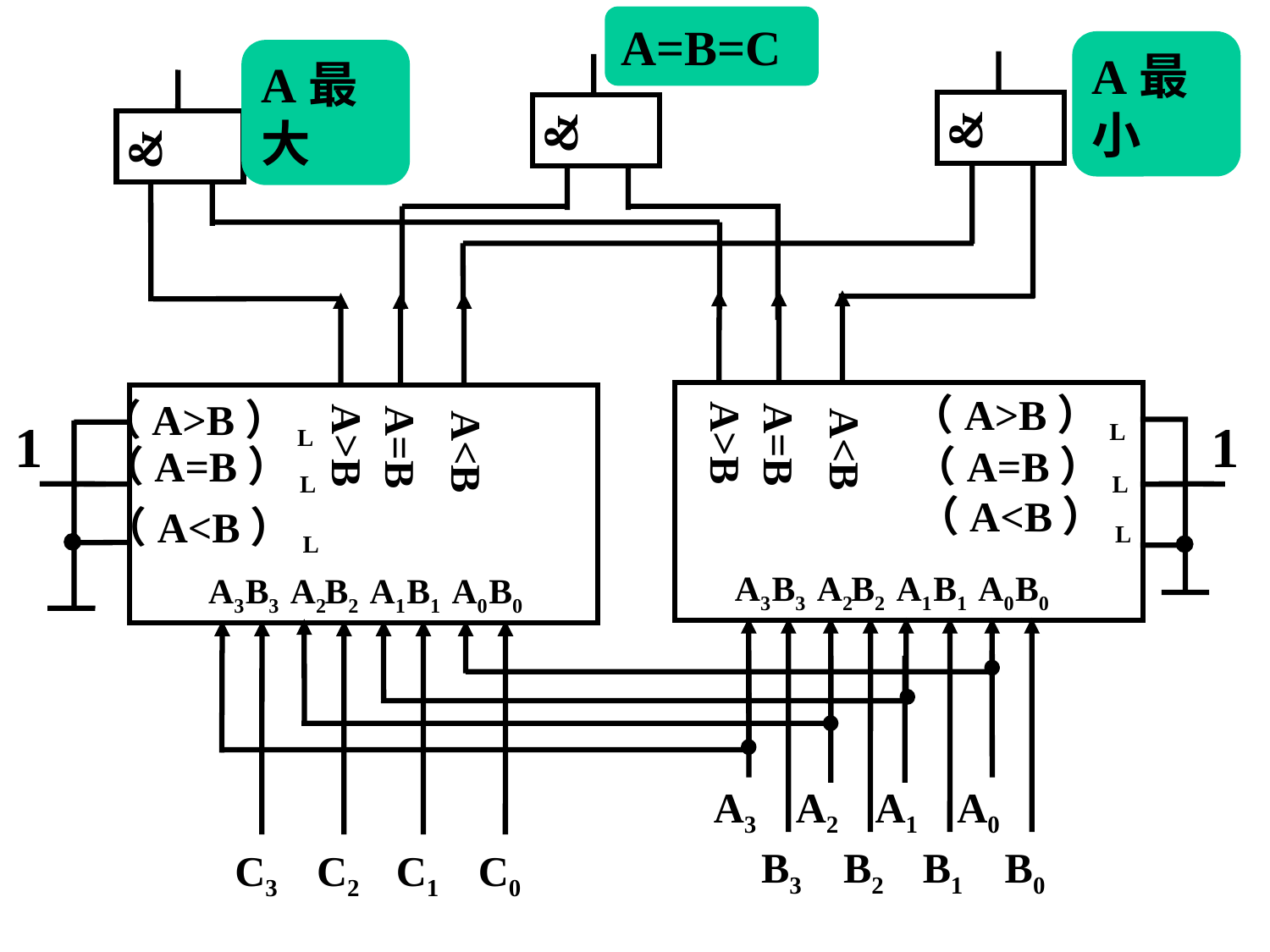

A=B=C
A最小
A最大

&

&

&

（A>B）L
（A>B）L
1
1
A>B
A=B
A>B
A=B
A<B

A<B

（A=B）L
（A=B）L

（A<B）L
（A<B）L

A3
A2
A1
A0
B3
B2
B1
B0
A3
A2
A1
A0
B3
B2
B1
B0

A3
A2
A1
A0
B3
B2
B1
B0
C3
C2
C1
C0